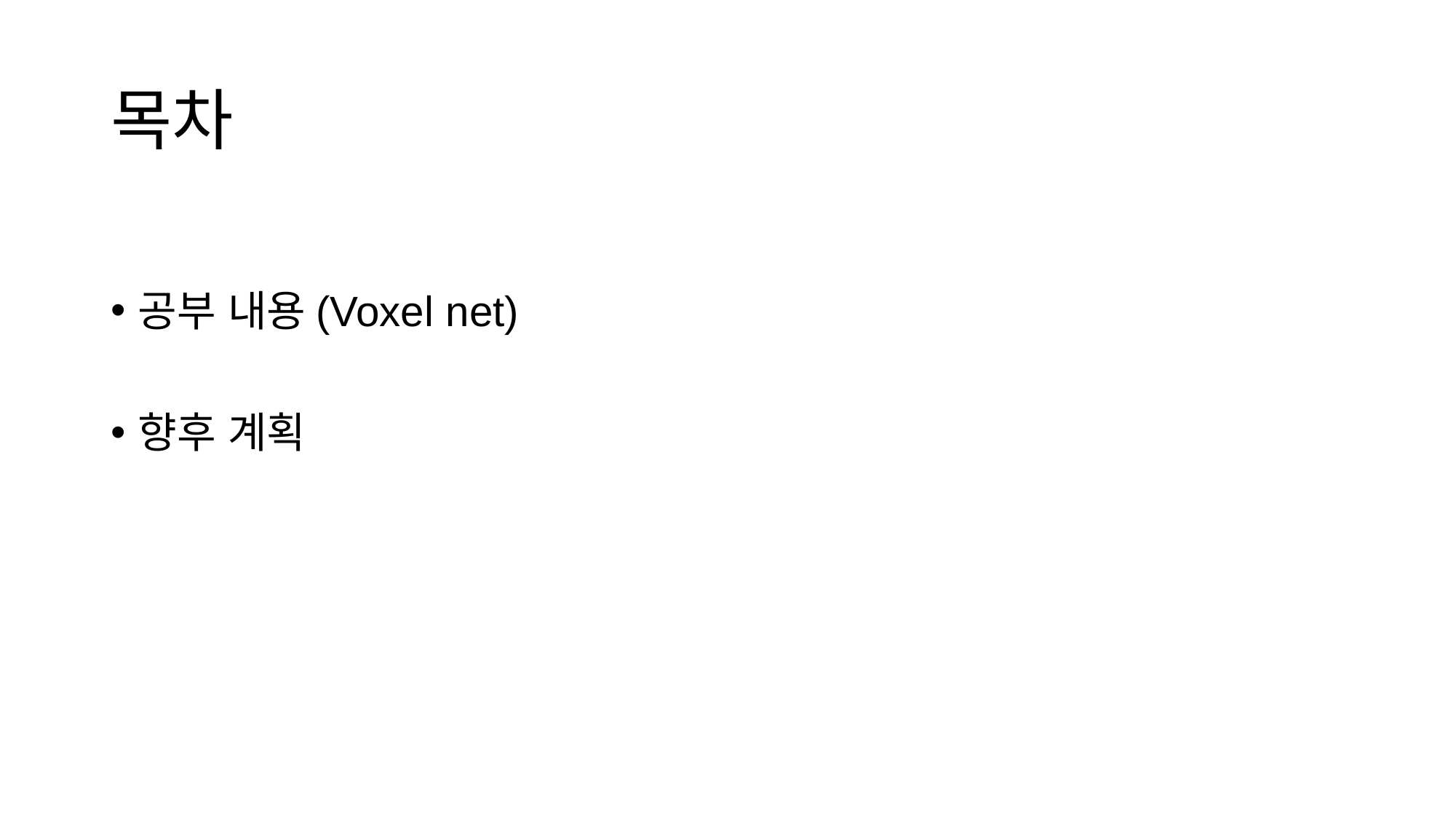

# 목차

공부 내용(Voxel net)

향후 계획